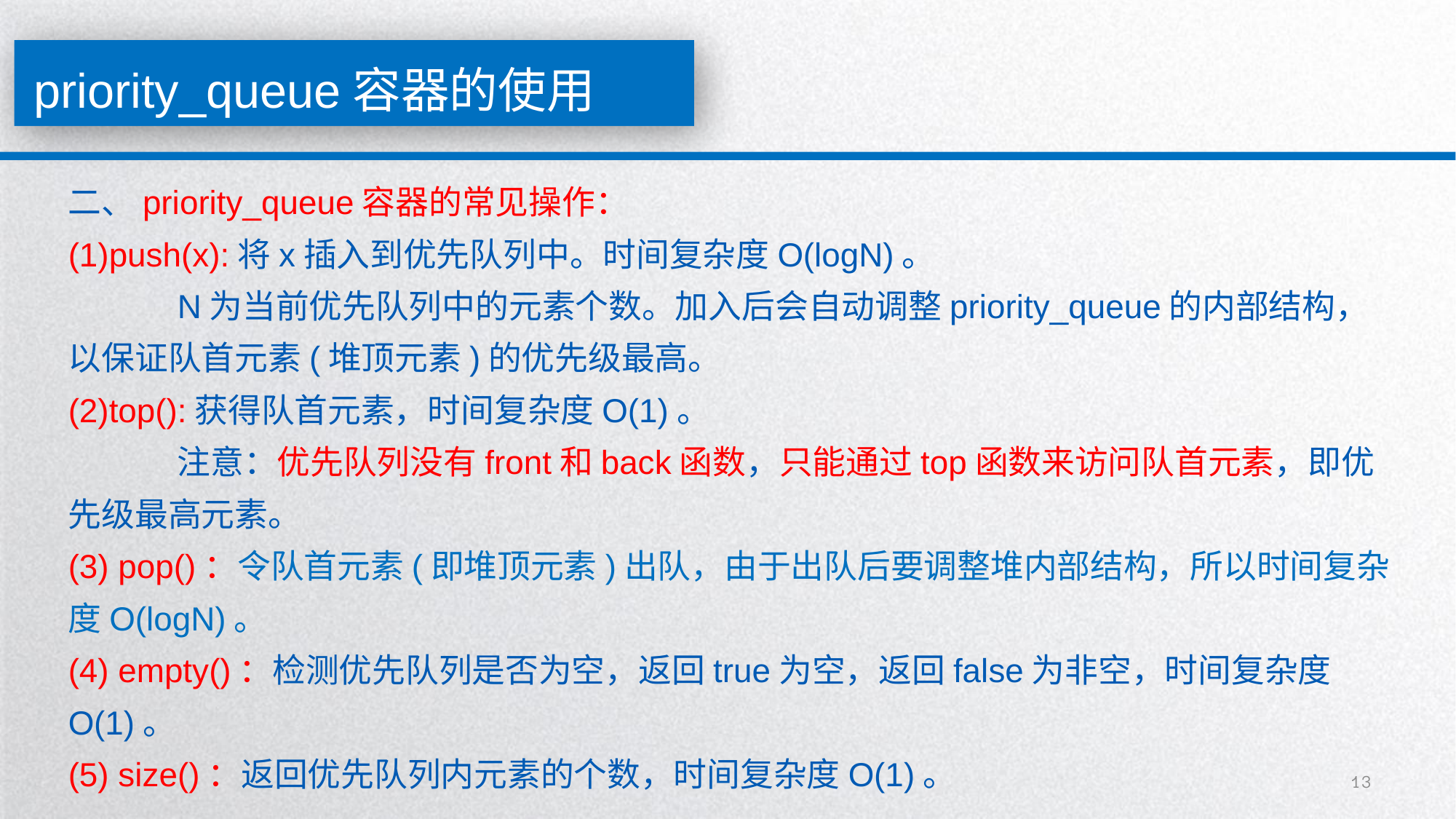

priority_queue容器的使用
二、priority_queue容器的常见操作：
(1)push(x):将x插入到优先队列中。时间复杂度O(logN)。
	N为当前优先队列中的元素个数。加入后会自动调整priority_queue的内部结构，以保证队首元素(堆顶元素)的优先级最高。
(2)top():获得队首元素，时间复杂度O(1)。
	注意：优先队列没有front和back函数，只能通过top函数来访问队首元素，即优先级最高元素。
(3) pop()：令队首元素(即堆顶元素)出队，由于出队后要调整堆内部结构，所以时间复杂度O(logN)。
(4) empty()：检测优先队列是否为空，返回true为空，返回false为非空，时间复杂度O(1)。
(5) size()：返回优先队列内元素的个数，时间复杂度O(1)。
13